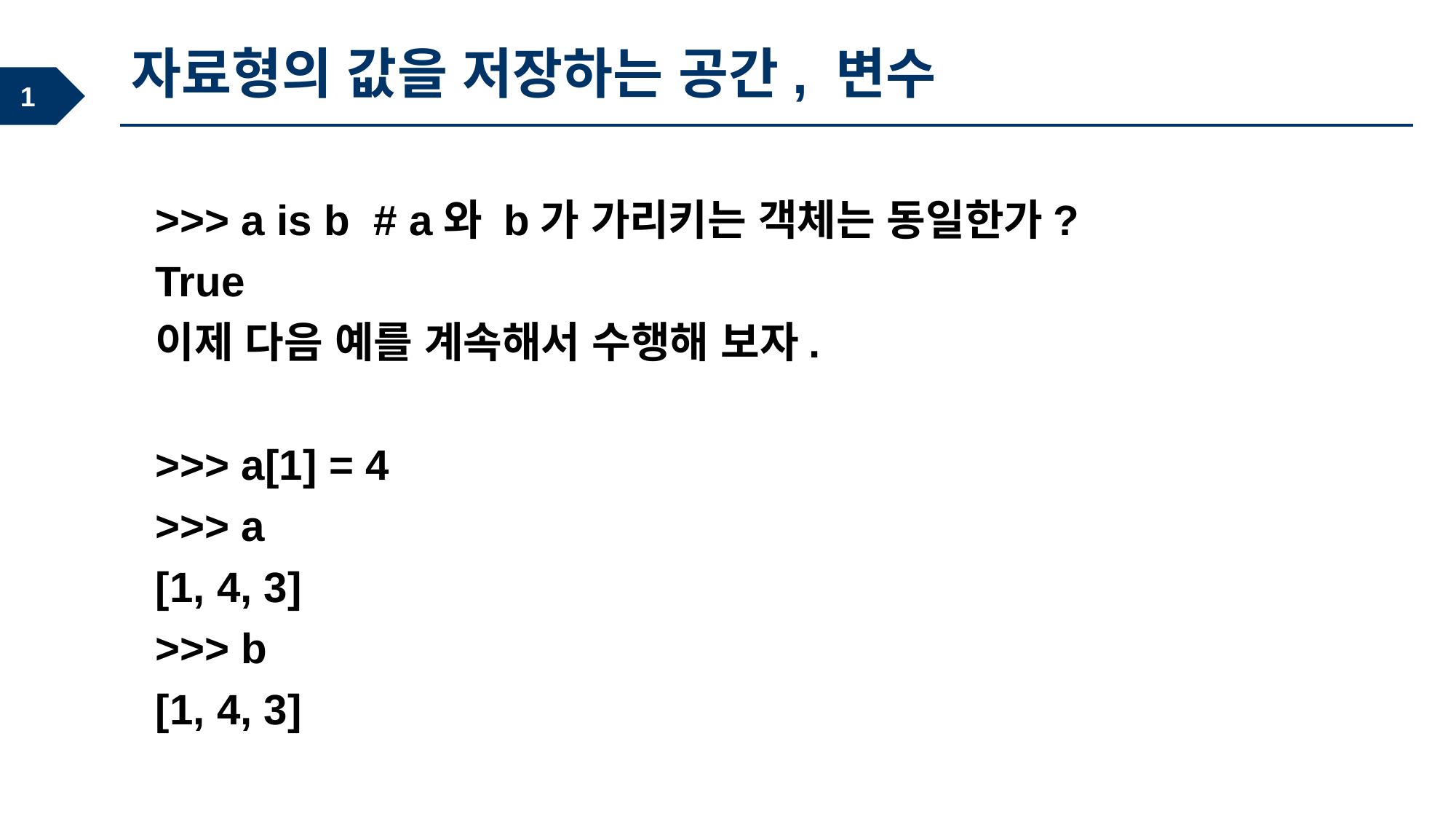

자료형의 값을 저장하는 공간, 변수
>>> a is b  # a와 b가 가리키는 객체는 동일한가?
True
이제 다음 예를 계속해서 수행해 보자.

>>> a[1] = 4
>>> a
[1, 4, 3]
>>> b
[1, 4, 3]